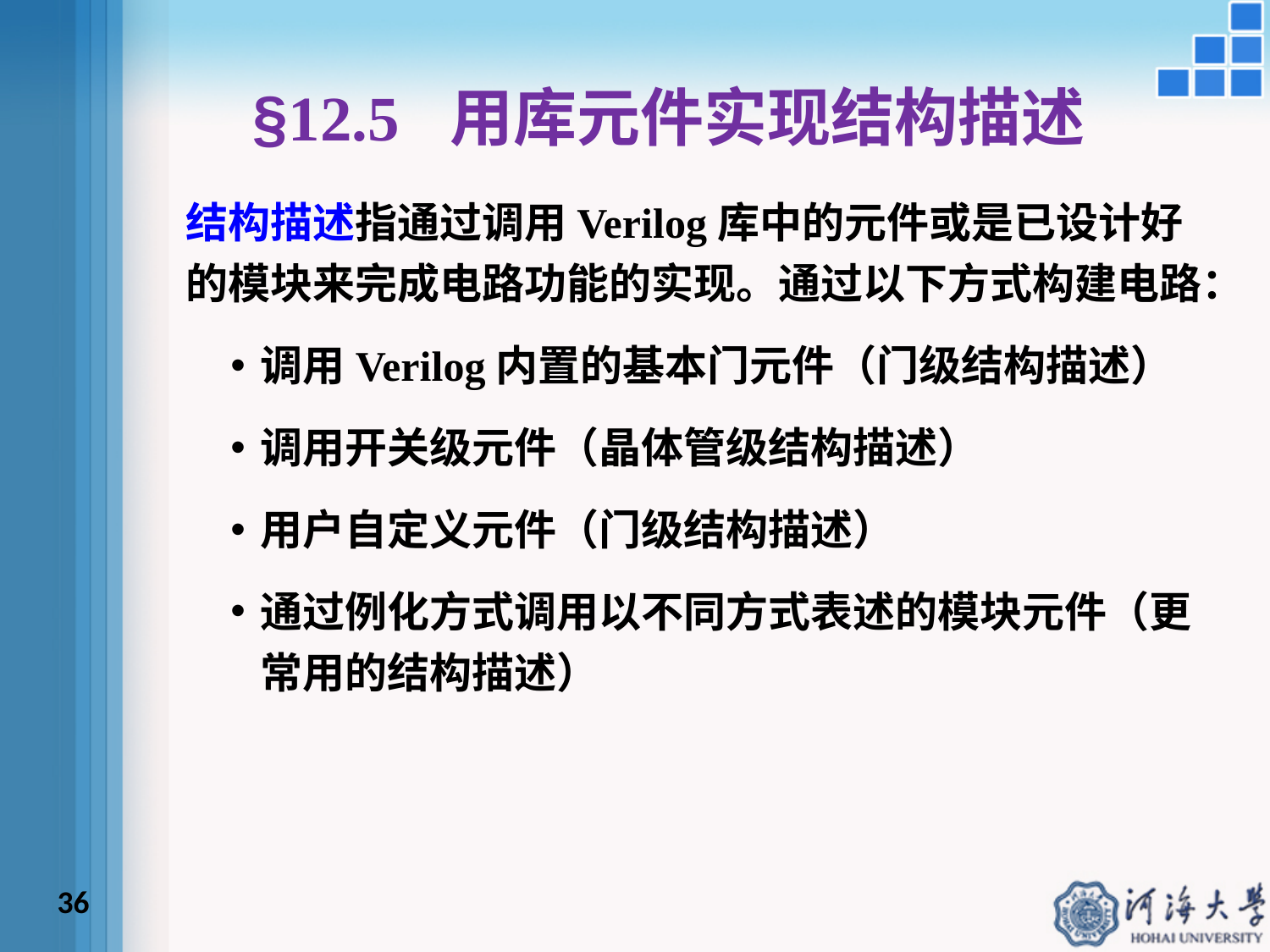

# §12.5  用库元件实现结构描述
结构描述指通过调用Verilog库中的元件或是已设计好的模块来完成电路功能的实现。通过以下方式构建电路：
调用Verilog内置的基本门元件（门级结构描述）
调用开关级元件（晶体管级结构描述）
用户自定义元件（门级结构描述）
通过例化方式调用以不同方式表述的模块元件（更常用的结构描述）
36